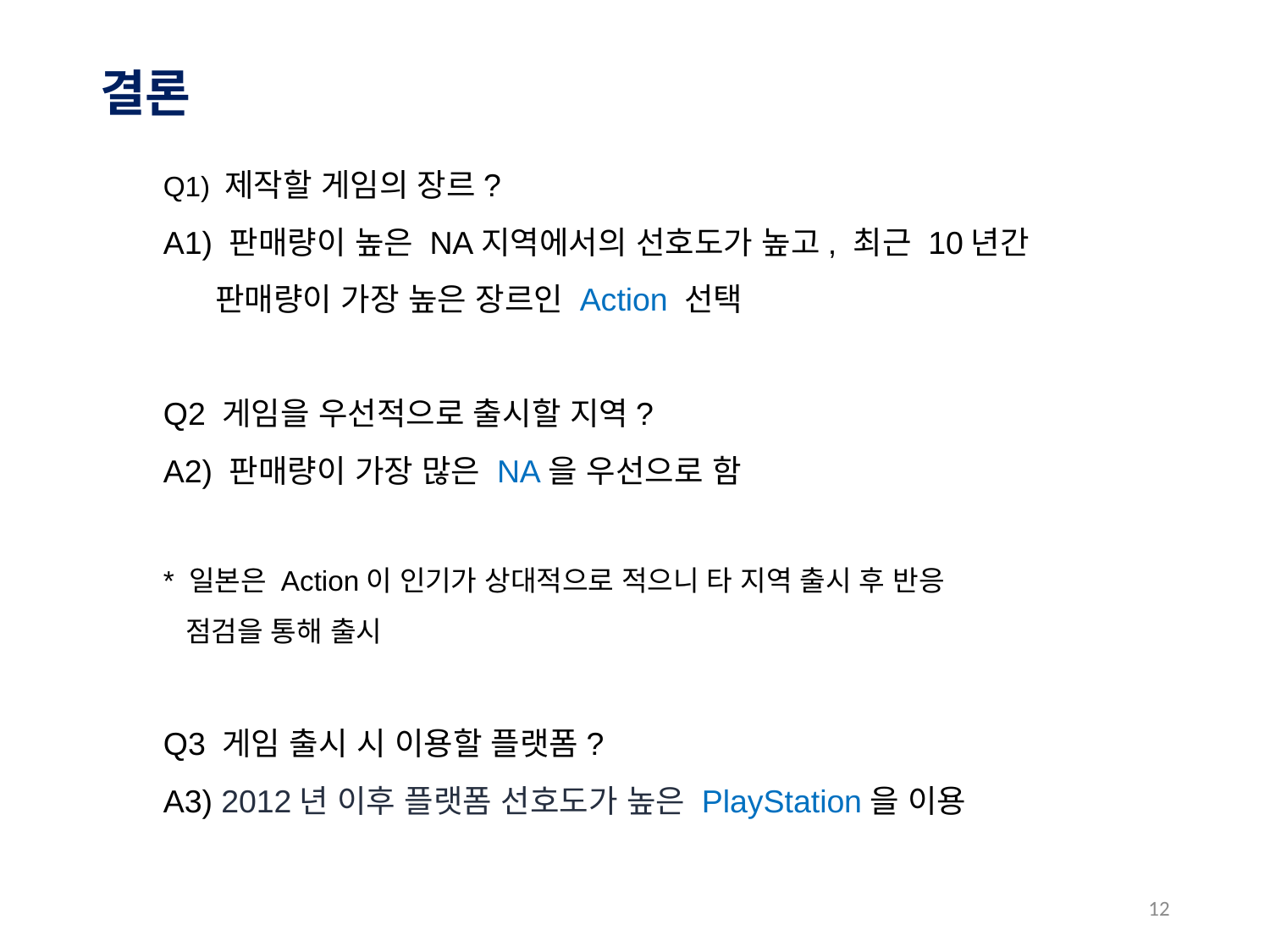

# 결론
Q1) 제작할 게임의 장르?
A1) 판매량이 높은 NA지역에서의 선호도가 높고, 최근 10년간
     판매량이 가장 높은 장르인 Action 선택

Q2 게임을 우선적으로 출시할 지역?
A2) 판매량이 가장 많은 NA을 우선으로 함

* 일본은 Action이 인기가 상대적으로 적으니 타 지역 출시 후 반응
  점검을 통해 출시

Q3 게임 출시 시 이용할 플랫폼?
A3) 2012년 이후 플랫폼 선호도가 높은 PlayStation을 이용

12